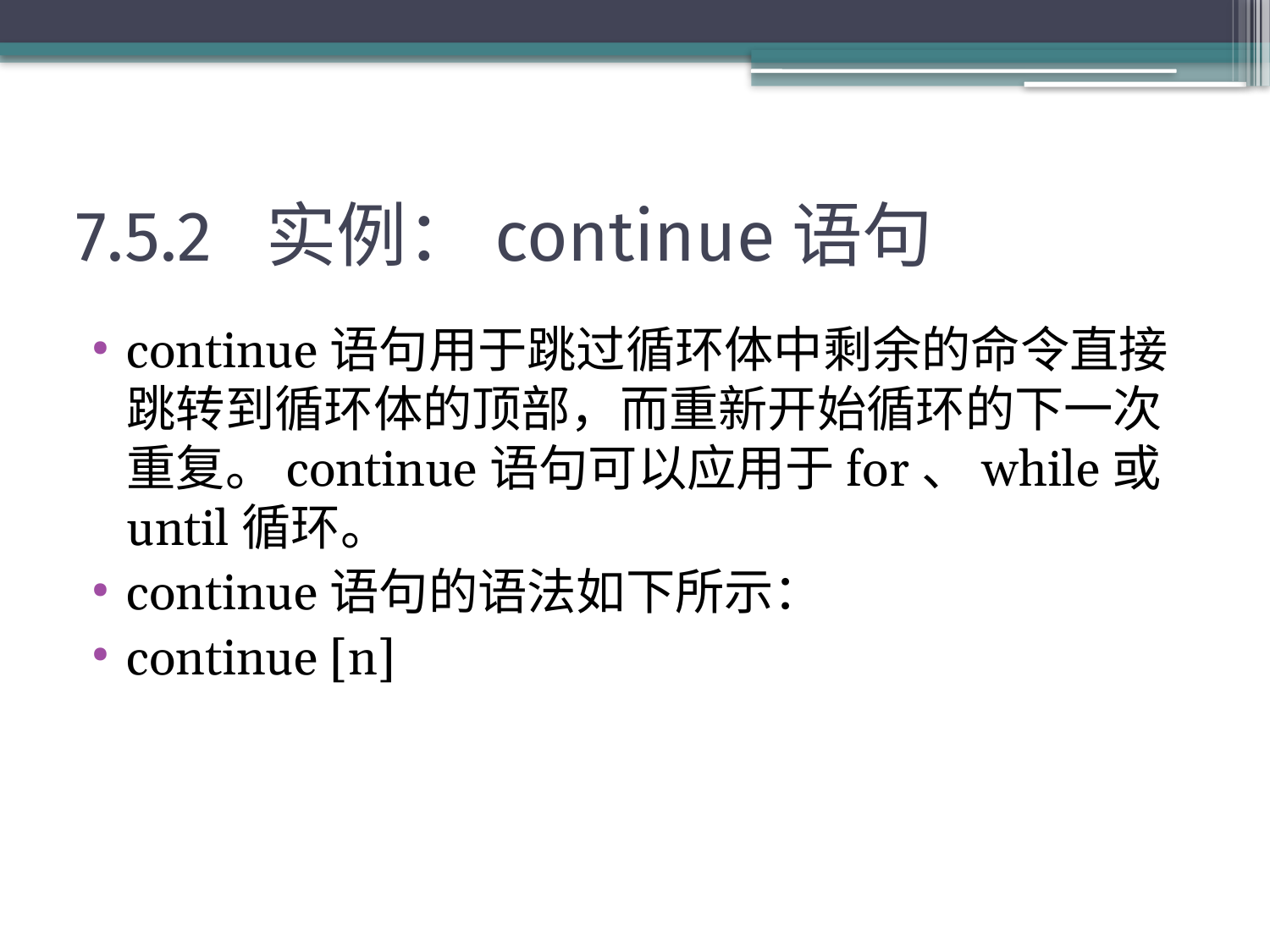

# 7.5.2  实例：continue语句
continue语句用于跳过循环体中剩余的命令直接跳转到循环体的顶部，而重新开始循环的下一次重复。continue语句可以应用于for、while或until循环。
continue语句的语法如下所示：
continue [n]